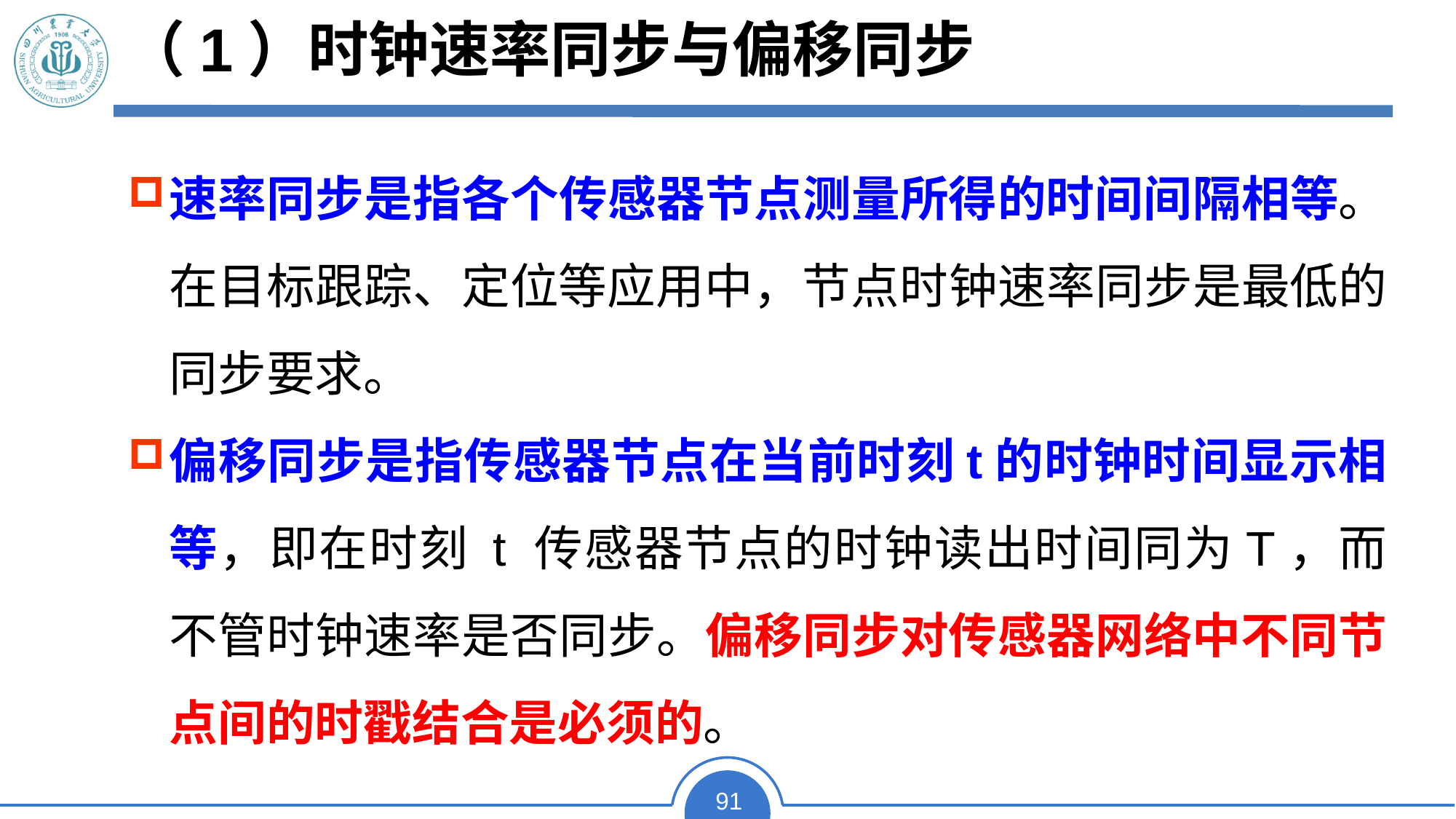

# （1）时钟速率同步与偏移同步
速率同步是指各个传感器节点测量所得的时间间隔相等。在目标跟踪、定位等应用中，节点时钟速率同步是最低的同步要求。
偏移同步是指传感器节点在当前时刻t的时钟时间显示相等，即在时刻 t 传感器节点的时钟读出时间同为T，而不管时钟速率是否同步。偏移同步对传感器网络中不同节点间的时戳结合是必须的。